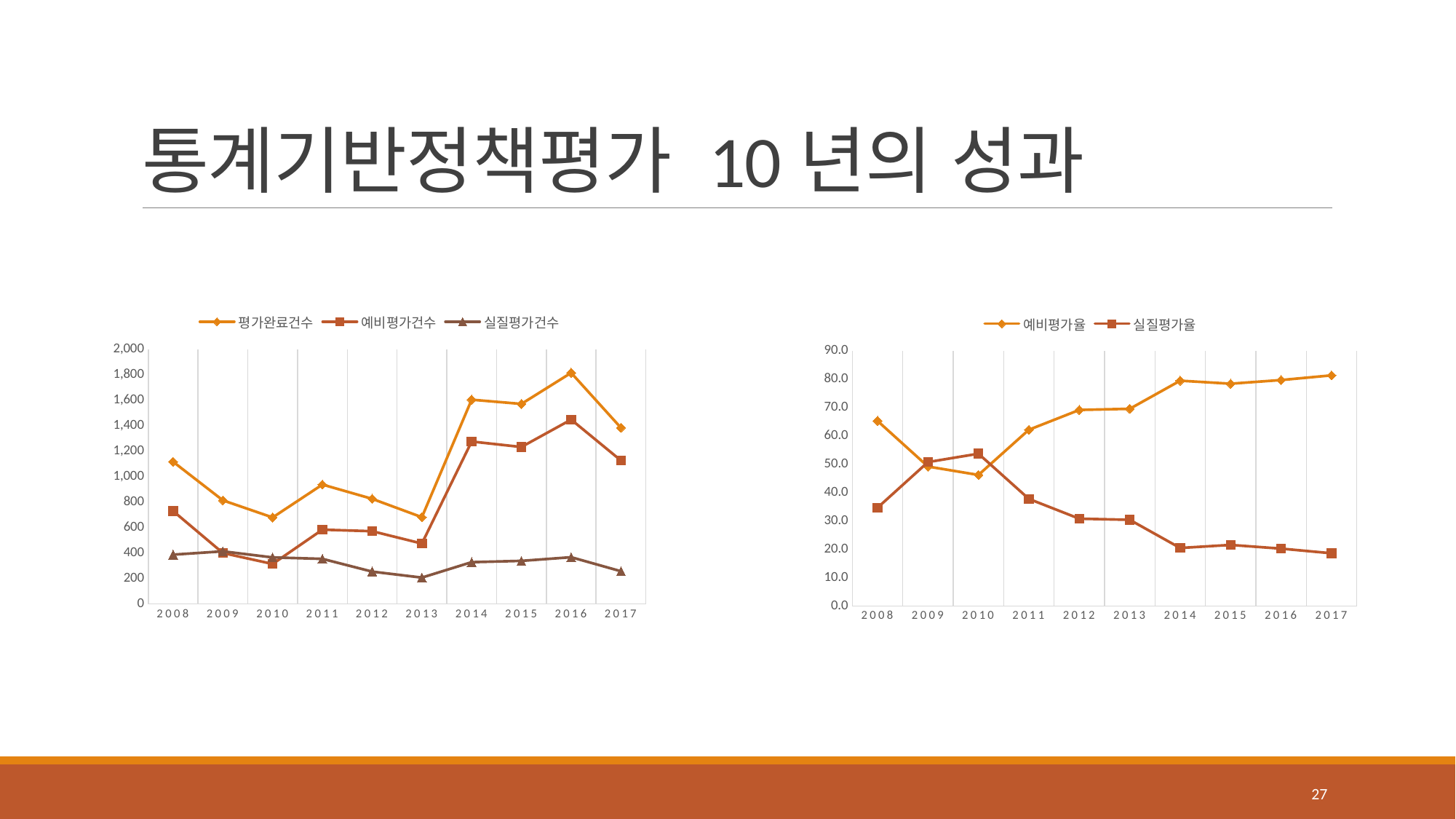

# 통계기반정책평가 10년의 성과

### Chart

| Category | 평가완료건수 | 예비평가건수 | 실질평가건수 |
|---|---|---|---|
| 2008 | 1116.0 | 729.0 | 387.0 |
| 2009 | 813.0 | 400.0 | 413.0 |
| 2010 | 679.0 | 314.0 | 365.0 |
| 2011 | 937.0 | 583.0 | 354.0 |
| 2012 | 825.0 | 571.0 | 254.0 |
| 2013 | 681.0 | 474.0 | 207.0 |
| 2014 | 1603.0 | 1275.0 | 328.0 |
| 2015 | 1570.0 | 1232.0 | 338.0 |
| 2016 | 1814.0 | 1447.0 | 367.0 |
| 2017 | 1383.0 | 1126.0 | 257.0 |

### Chart

| Category | 예비평가율 | 실질평가율 |
|---|---|---|
| 2008 | 65.32258064516128 | 34.67741935483871 |
| 2009 | 49.20049200492005 | 50.79950799507995 |
| 2010 | 46.24447717231222 | 53.75552282768778 |
| 2011 | 62.21985058697972 | 37.780149413020276 |
| 2012 | 69.21212121212122 | 30.787878787878785 |
| 2013 | 69.60352422907489 | 30.396475770925107 |
| 2014 | 79.53836556456643 | 20.461634435433563 |
| 2015 | 78.47133757961784 | 21.528662420382165 |
| 2016 | 79.76846747519294 | 20.231532524807054 |
| 2017 | 81.4172089660159 | 18.58279103398409 |
27